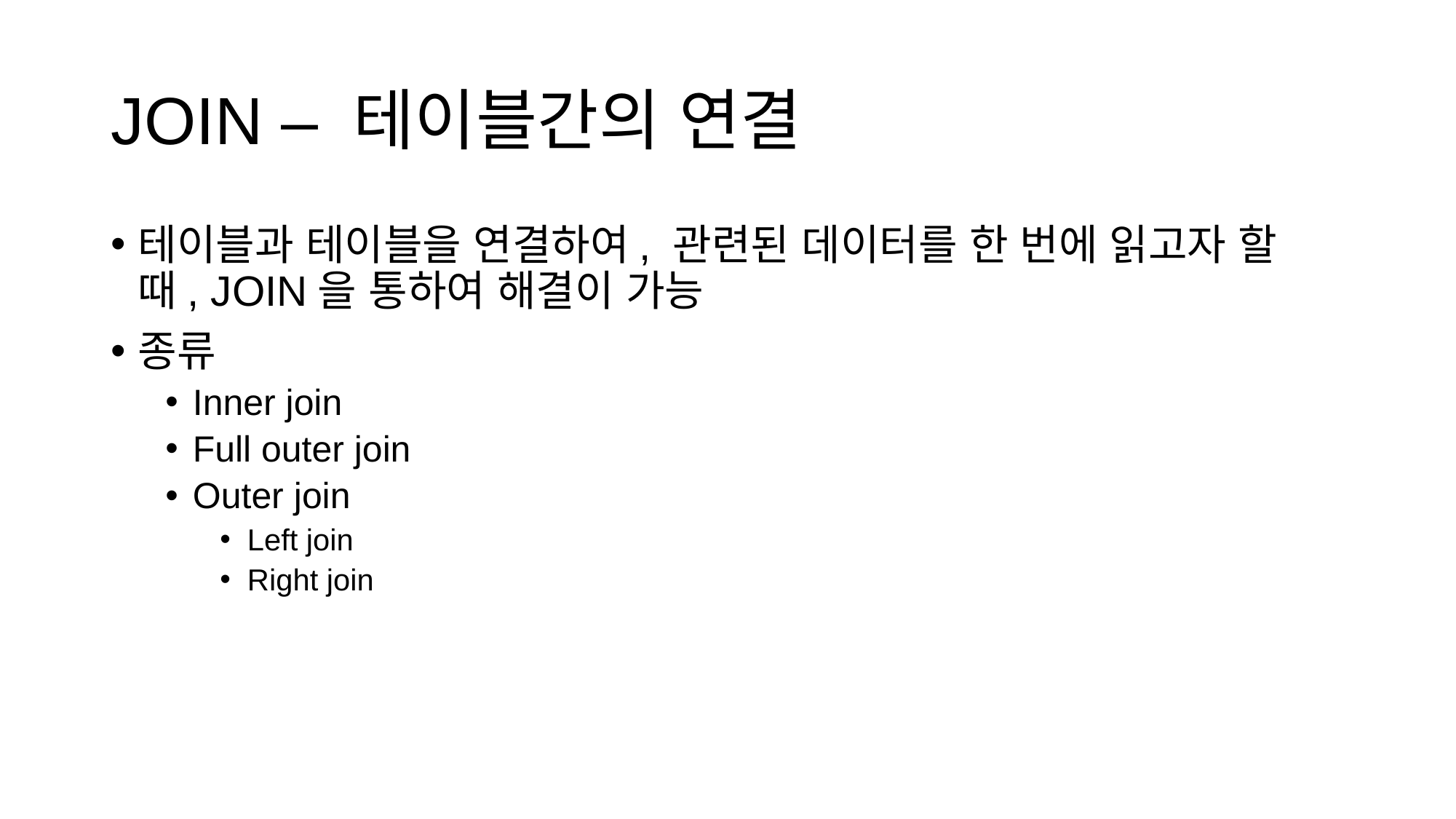

# JOIN – 테이블간의 연결
테이블과 테이블을 연결하여, 관련된 데이터를 한 번에 읽고자 할 때, JOIN을 통하여 해결이 가능
종류
Inner join
Full outer join
Outer join
Left join
Right join